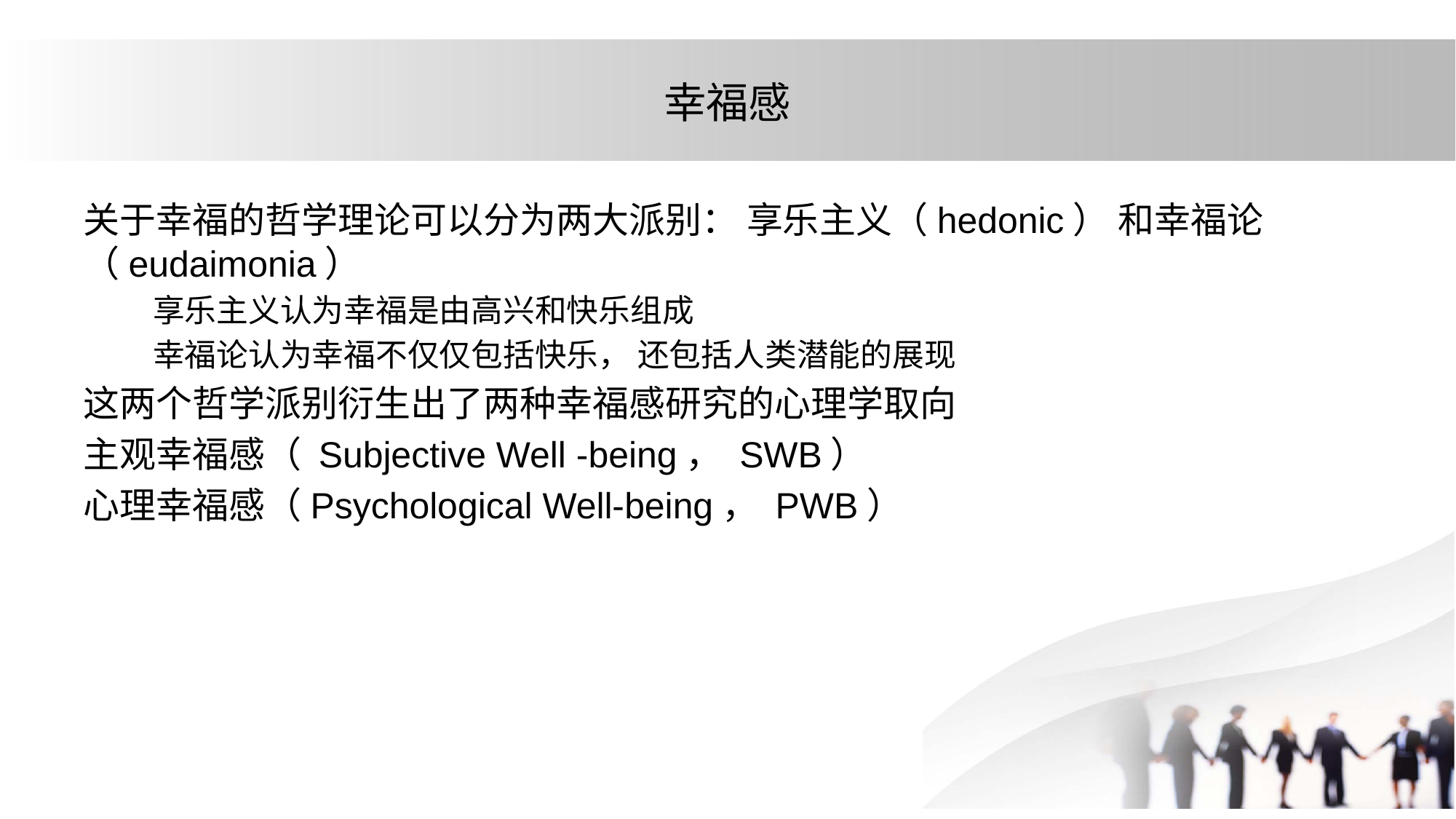

# 幸福感
关于幸福的哲学理论可以分为两大派别： 享乐主义（hedonic） 和幸福论（eudaimonia）
 享乐主义认为幸福是由高兴和快乐组成
 幸福论认为幸福不仅仅包括快乐， 还包括人类潜能的展现
这两个哲学派别衍生出了两种幸福感研究的心理学取向
主观幸福感（ Subjective Well -being， SWB）
心理幸福感（Psychological Well-being， PWB）